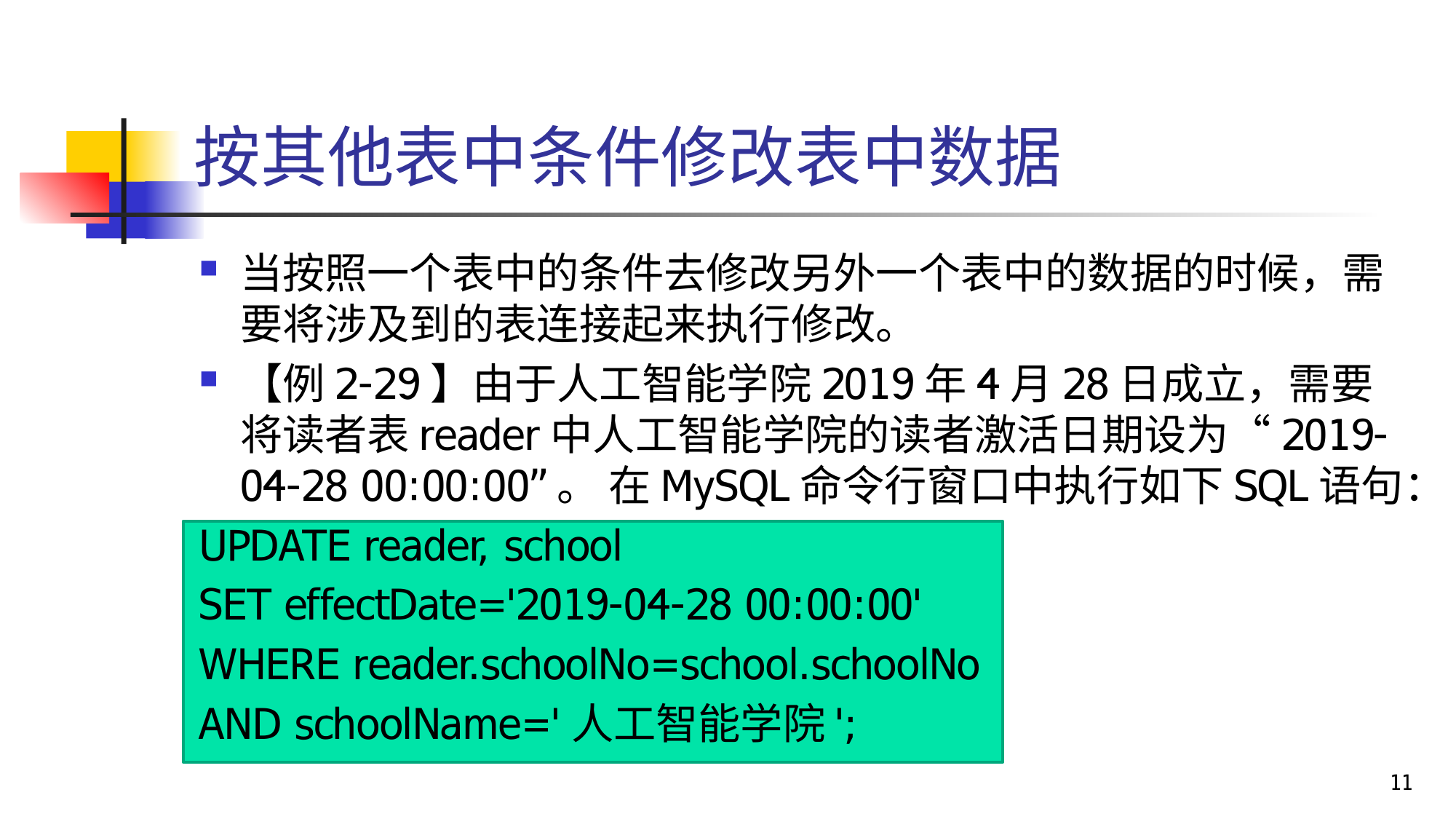

# 按其他表中条件修改表中数据
当按照一个表中的条件去修改另外一个表中的数据的时候，需要将涉及到的表连接起来执行修改。
【例2-29】由于人工智能学院2019年4月28日成立，需要将读者表reader中人工智能学院的读者激活日期设为“2019-04-28 00:00:00”。 在MySQL命令行窗口中执行如下SQL语句：
UPDATE reader, school
SET effectDate='2019-04-28 00:00:00'
WHERE reader.schoolNo=school.schoolNo
AND schoolName='人工智能学院';

11